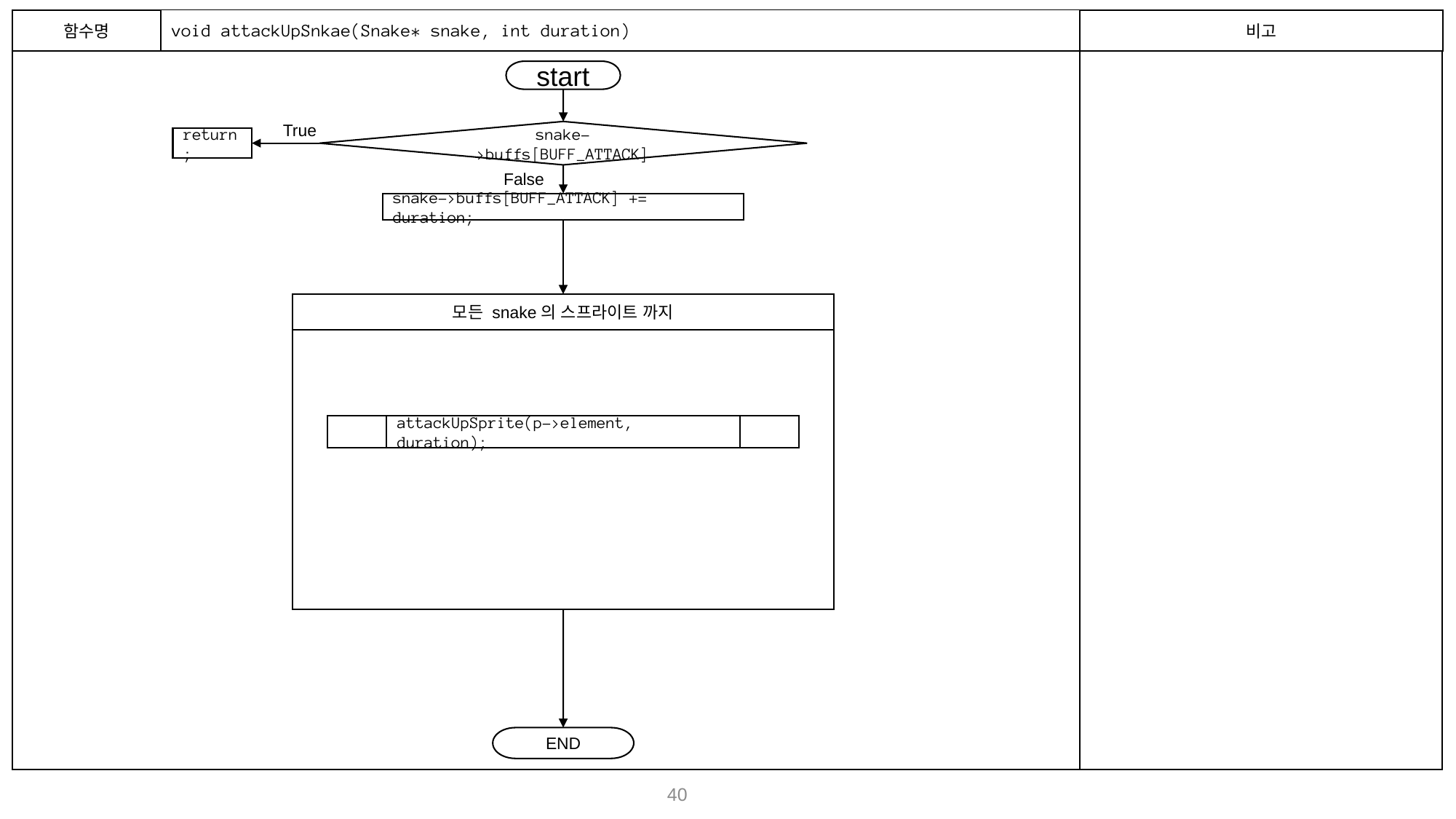

함수명
# void attackUpSnkae(Snake* snake, int duration)
비고

start
True
snake->buffs[BUFF_ATTACK]
return;
False
snake->buffs[BUFF_ATTACK] += duration;

모든 snake의 스프라이트 까지
attackUpSprite(p->element, duration);
END
40